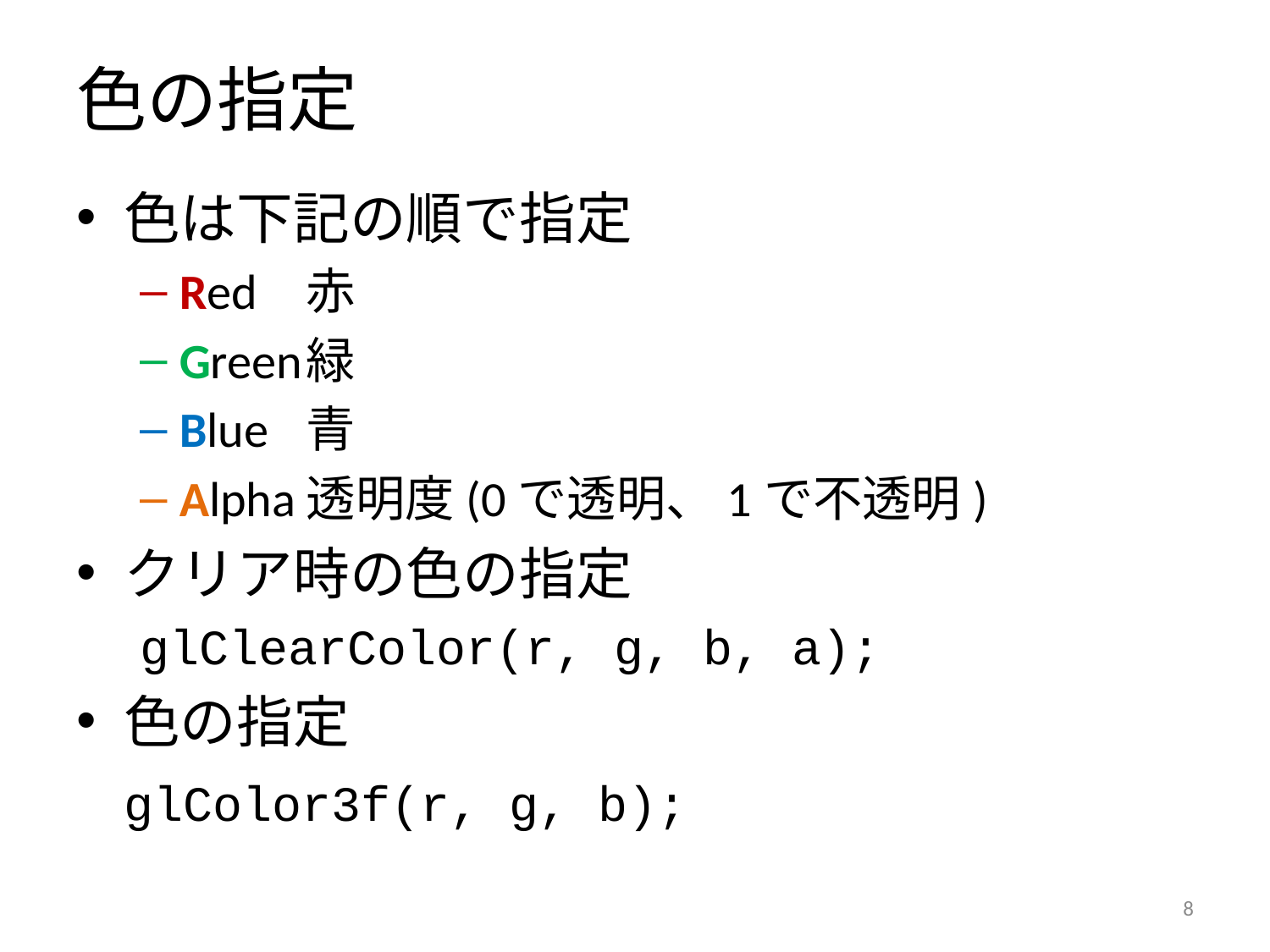

# 色の指定
色は下記の順で指定
Red	赤
Green	緑
Blue	青
Alpha	透明度(0で透明、1で不透明)
クリア時の色の指定
glClearColor(r, g, b, a);
色の指定
	glColor3f(r, g, b);

8